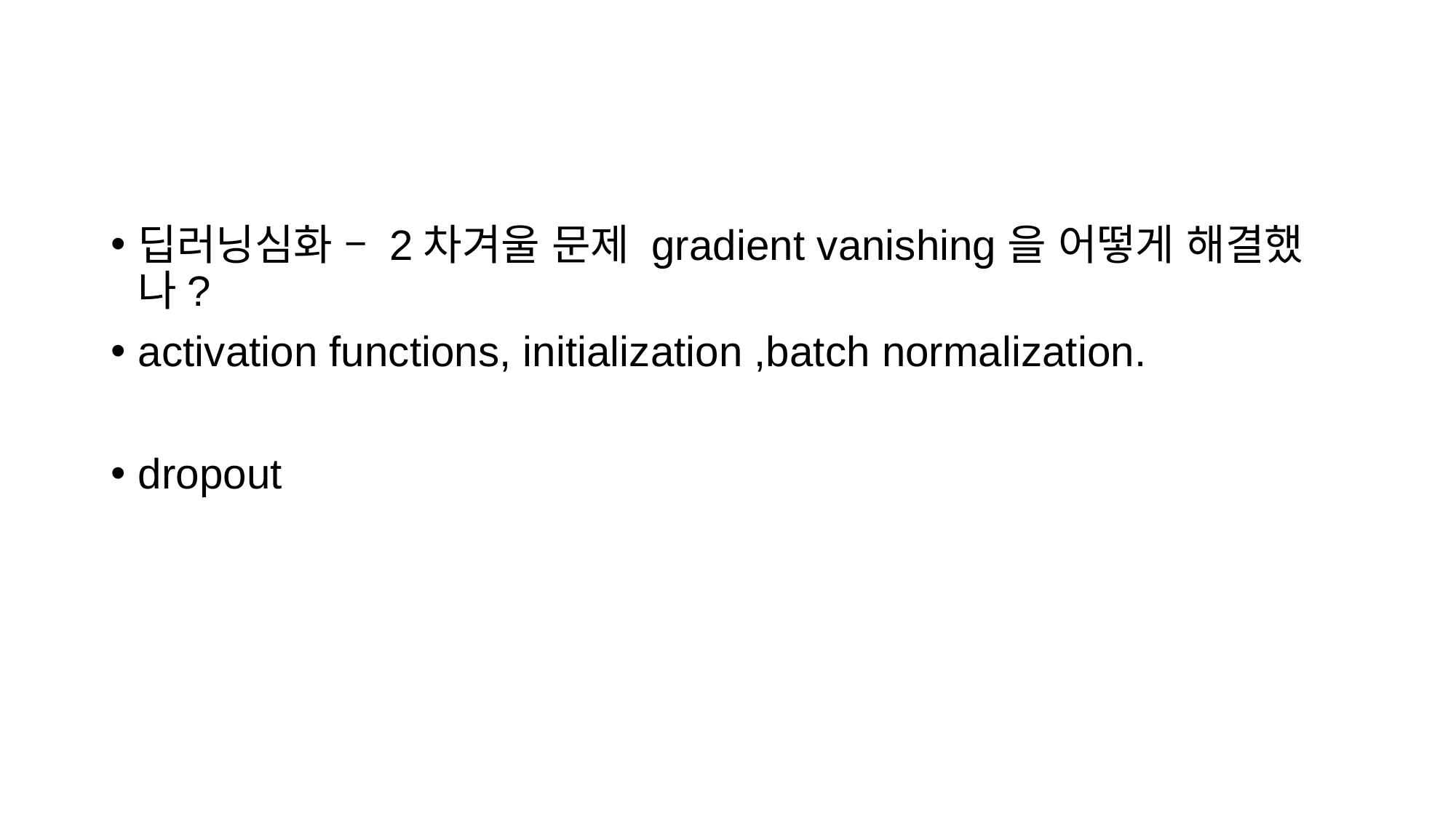

#
딥러닝심화 – 2차겨울 문제 gradient vanishing을 어떻게 해결했나?
activation functions, initialization ,batch normalization.

dropout